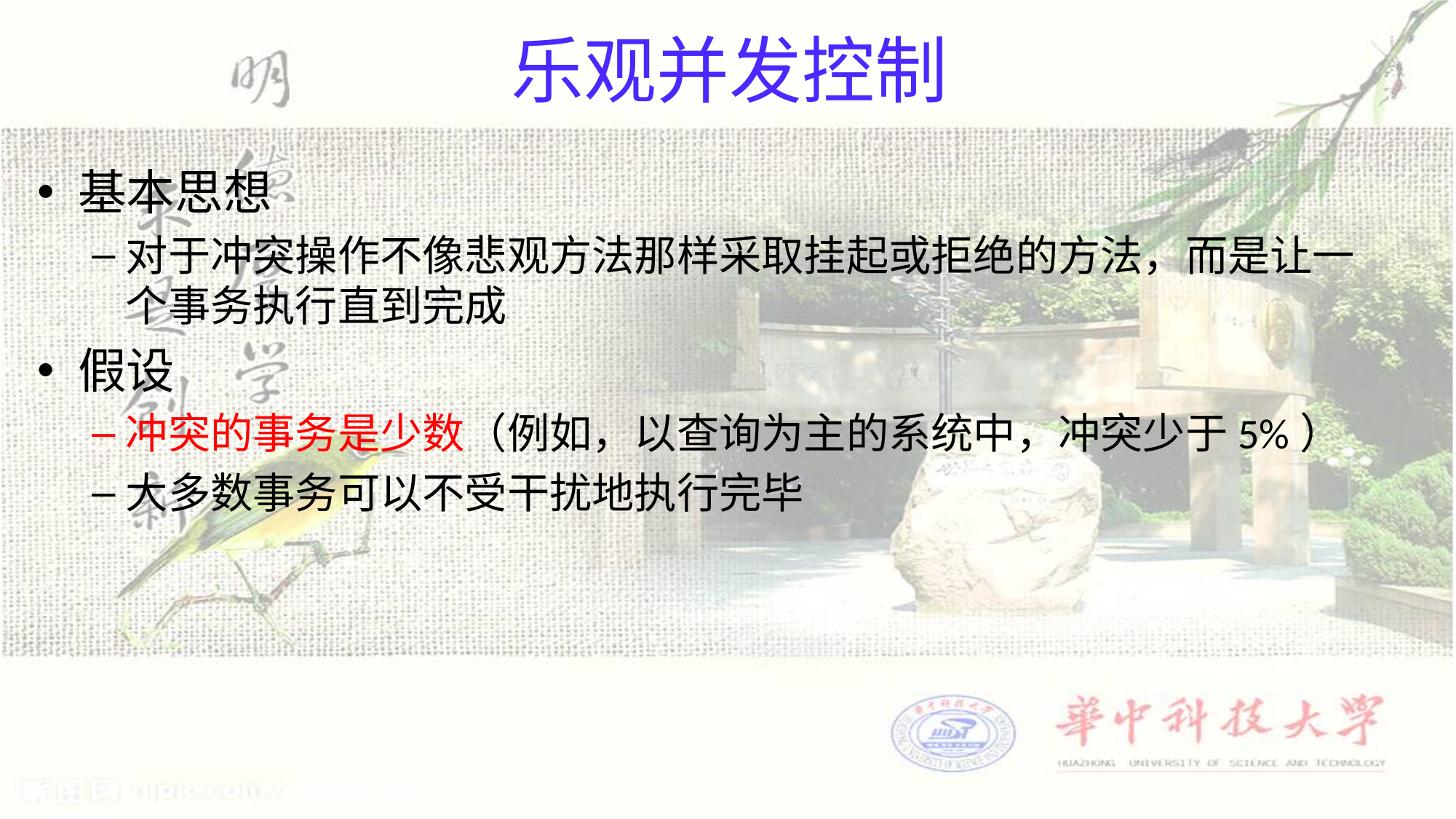

# 乐观并发控制
基本思想
对于冲突操作不像悲观方法那样采取挂起或拒绝的方法，而是让一个事务执行直到完成
假设
冲突的事务是少数（例如，以查询为主的系统中，冲突少于5%）
大多数事务可以不受干扰地执行完毕